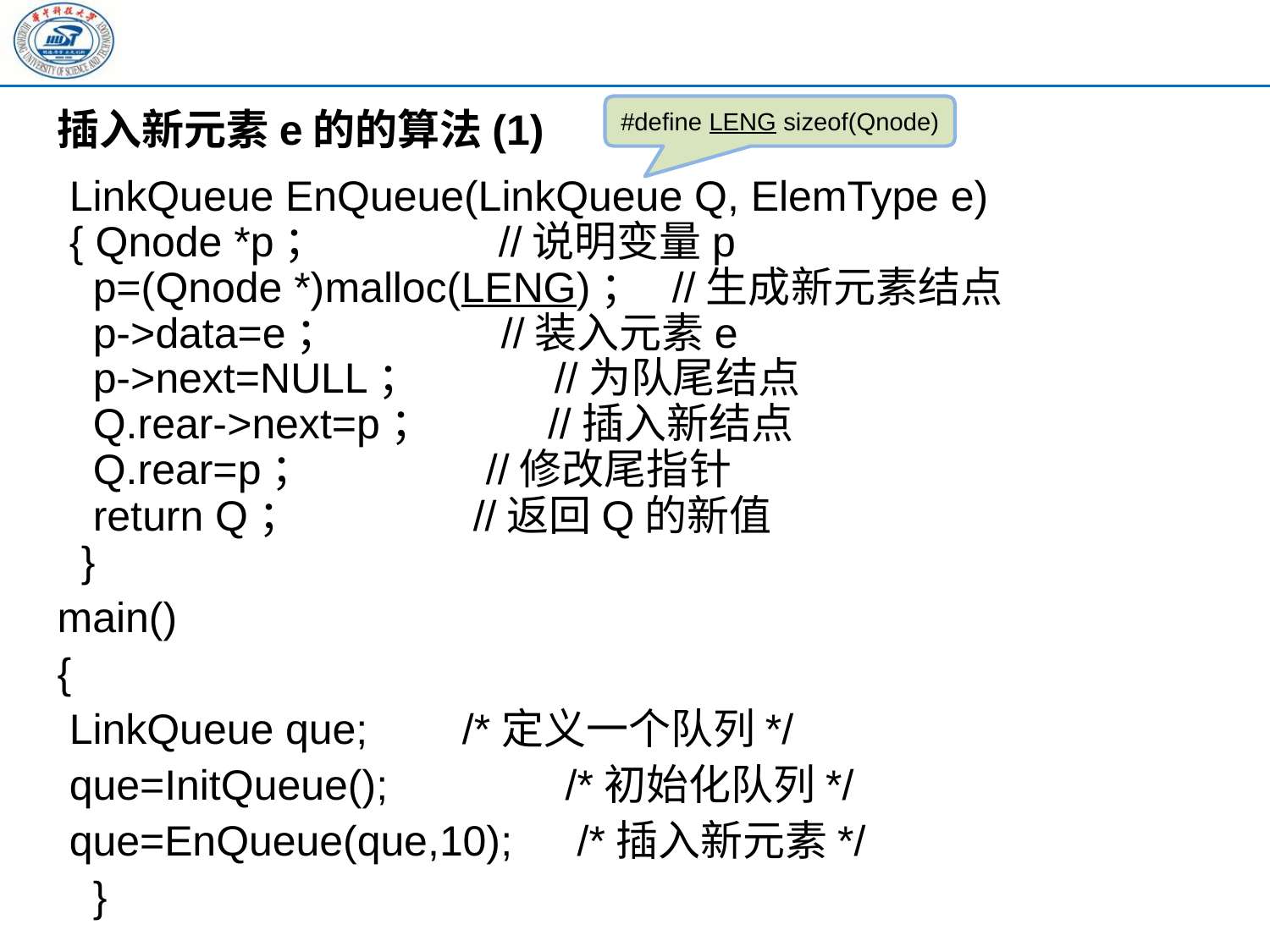

插入新元素e的的算法(1)

 LinkQueue EnQueue(LinkQueue Q, ElemType e)
 { Qnode *p；                 //说明变量p
   p=(Qnode *)malloc(LENG)；  //生成新元素结点
   p->data=e；                //装入元素e
   p->next=NULL；             //为队尾结点
   Q.rear->next=p；           //插入新结点
   Q.rear=p；                 //修改尾指针
   return Q；                 //返回Q的新值
  }
main()
{
 LinkQueue que;        /*定义一个队列*/
 que=InitQueue();		/*初始化队列*/
 que=EnQueue(que,10);	 /*插入新元素*/
   }
#define LENG sizeof(Qnode)